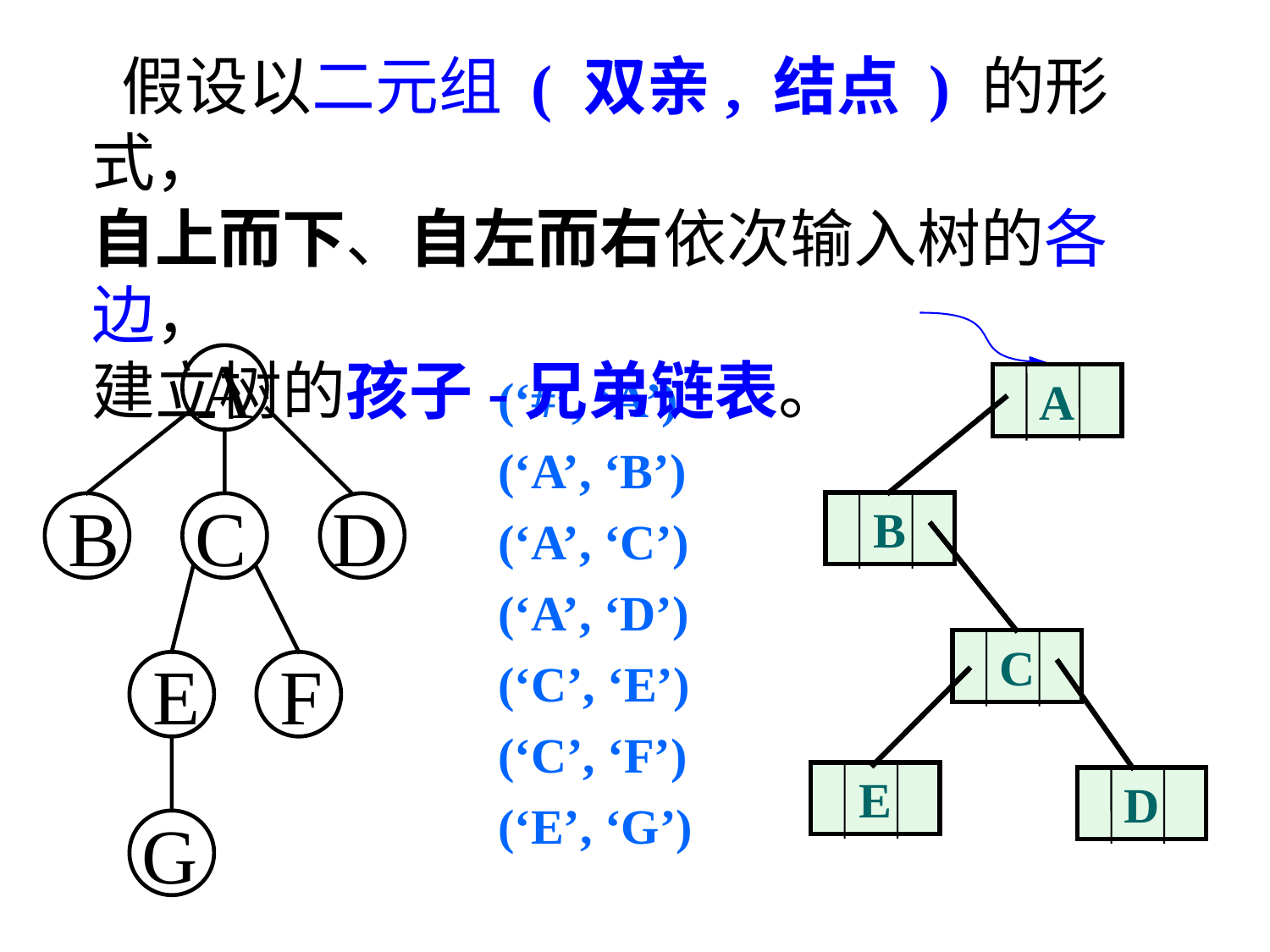

假设以二元组 ( 双亲, 结点 ) 的形式，
自上而下、自左而右依次输入树的各边，
建立树的孩子-兄弟链表。
A

B

C

E

D

A

B
C
D

E
F

G

(‘#’, ‘A’)
(‘A’, ‘B’)
(‘A’, ‘C’)
(‘A’, ‘D’)
(‘C’, ‘E’)
(‘C’, ‘F’)
(‘E’, ‘G’)